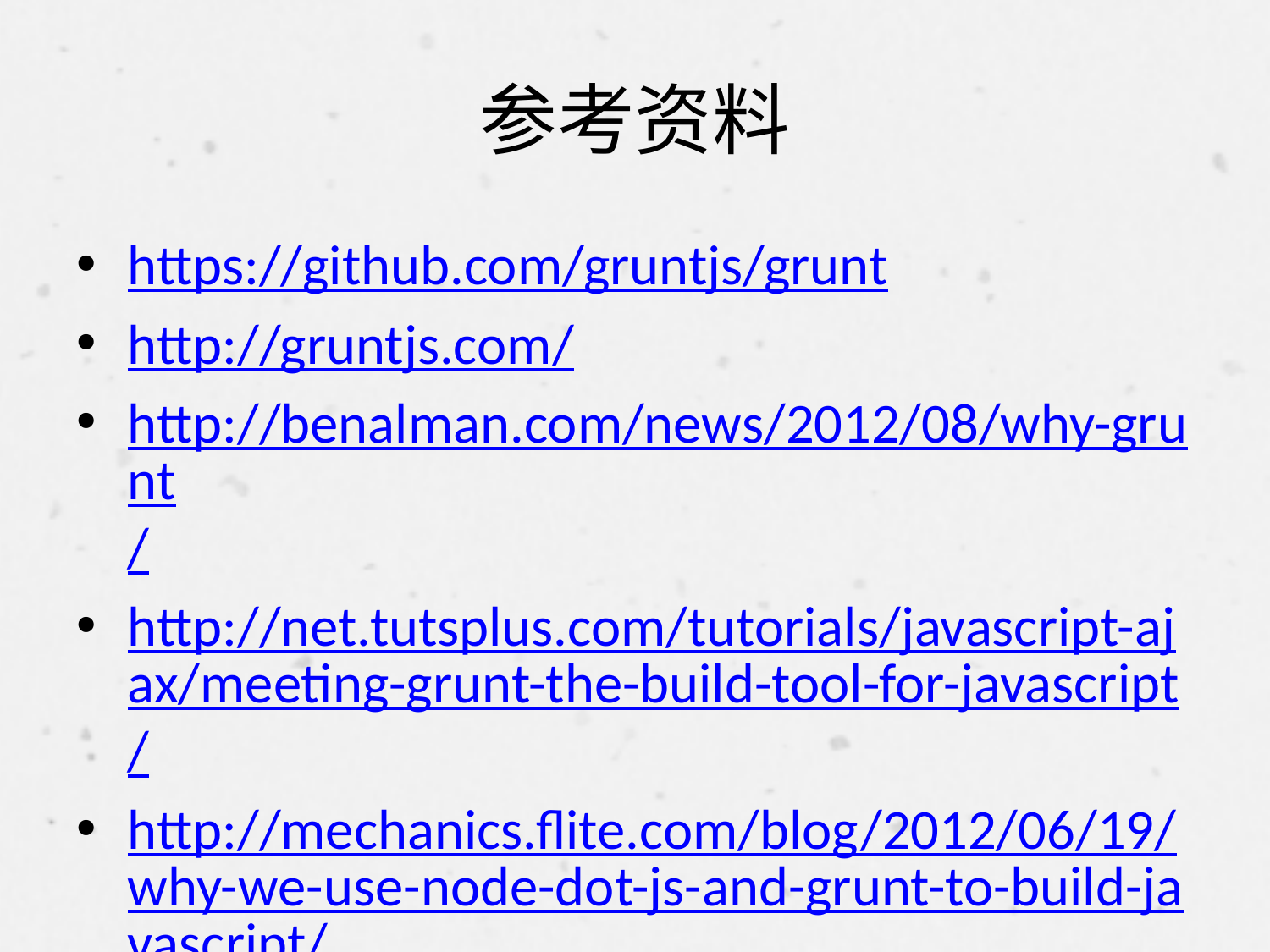

# 参考资料
https://github.com/gruntjs/grunt
http://gruntjs.com/
http://benalman.com/news/2012/08/why-grunt/
http://net.tutsplus.com/tutorials/javascript-ajax/meeting-grunt-the-build-tool-for-javascript/
http://mechanics.flite.com/blog/2012/06/19/why-we-use-node-dot-js-and-grunt-to-build-javascript/